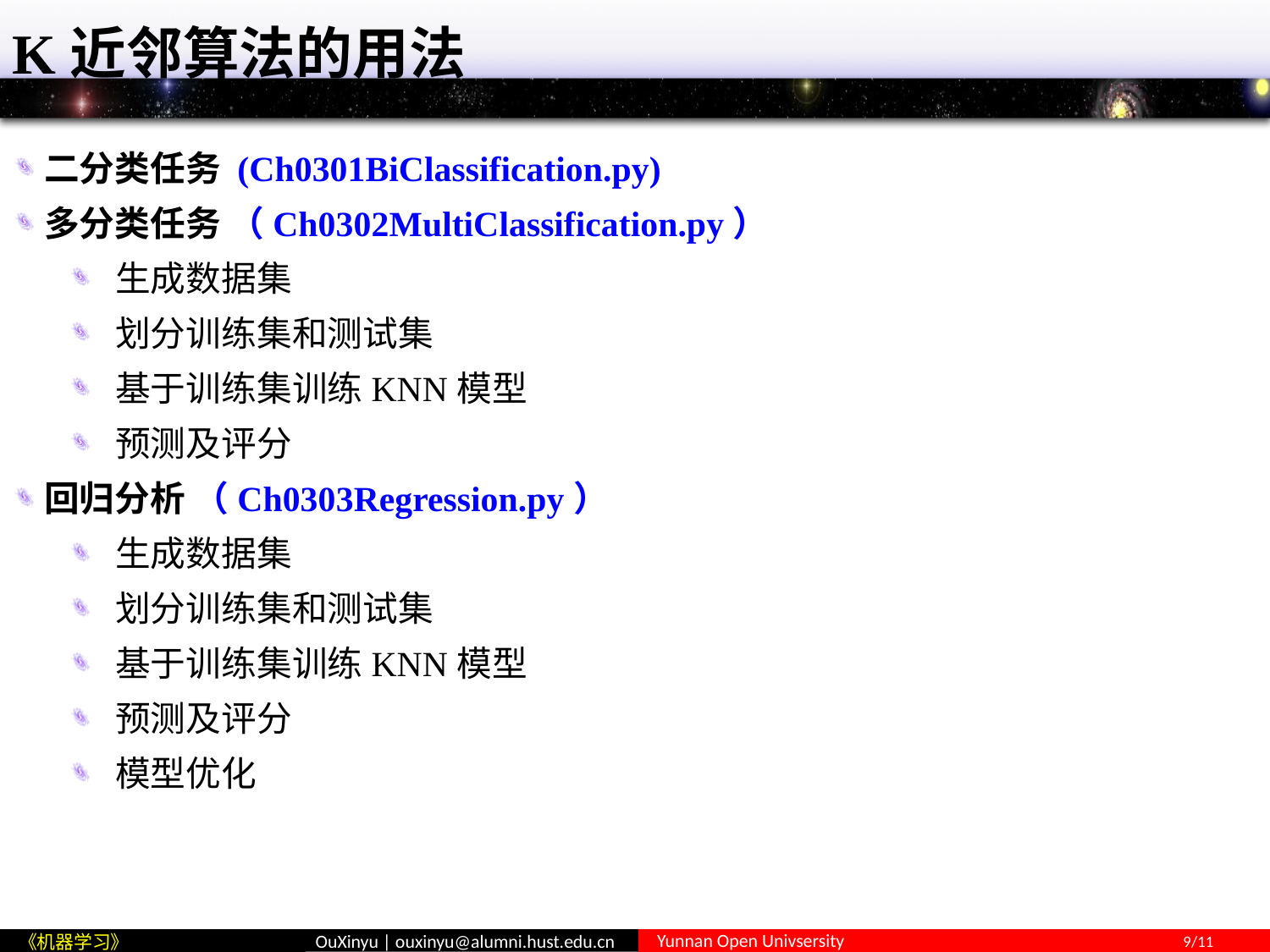

# K近邻算法的用法
二分类任务 (Ch0301BiClassification.py)
多分类任务 （Ch0302MultiClassification.py）
生成数据集
划分训练集和测试集
基于训练集训练KNN模型
预测及评分
回归分析 （Ch0303Regression.py）
生成数据集
划分训练集和测试集
基于训练集训练KNN模型
预测及评分
模型优化